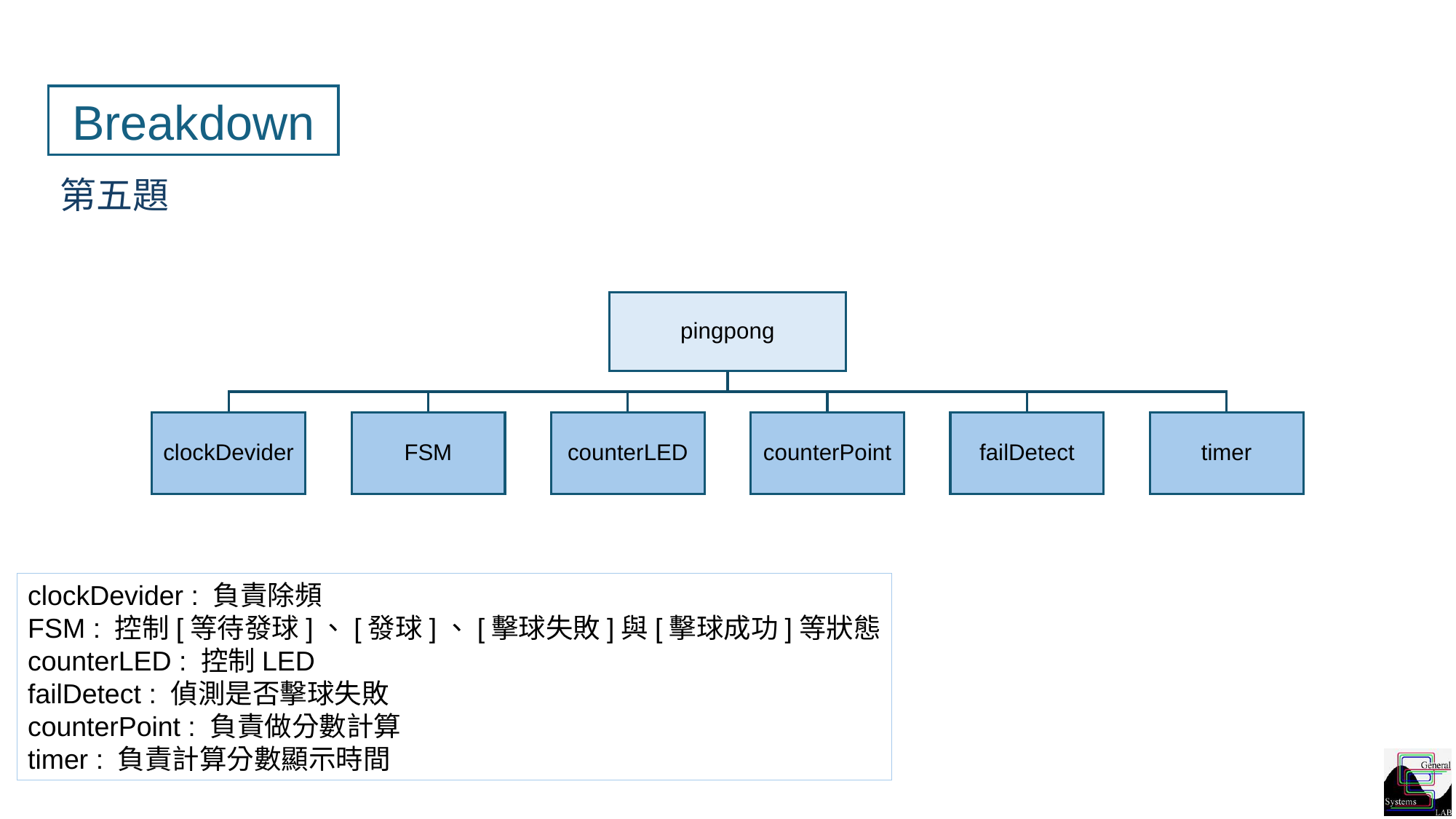

pingpong
clockDevider
FSM
counterLED
counterPoint
failDetect
timer
Breakdown
第五題
clockDevider : 負責除頻
FSM : 控制[等待發球]、[發球]、[擊球失敗]與[擊球成功]等狀態
counterLED : 控制LED
failDetect : 偵測是否擊球失敗
counterPoint : 負責做分數計算
timer : 負責計算分數顯示時間